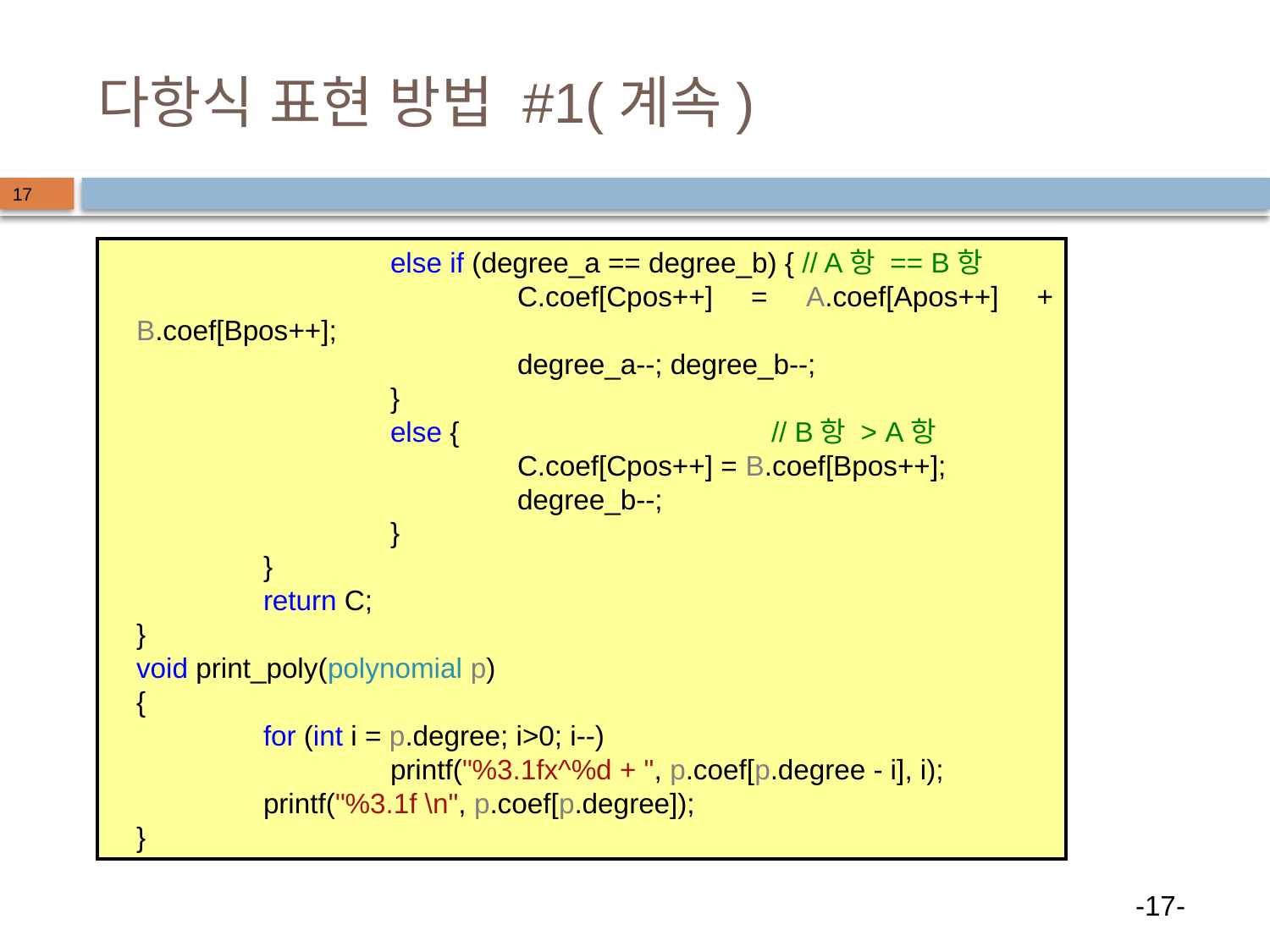

# 다항식 표현 방법 #1(계속)
17
		else if (degree_a == degree_b) { // A항 == B항
			C.coef[Cpos++] = A.coef[Apos++] + B.coef[Bpos++];
			degree_a--; degree_b--;
		}
		else {			// B항 > A항
			C.coef[Cpos++] = B.coef[Bpos++];
			degree_b--;
		}
	}
	return C;
}
void print_poly(polynomial p)
{
	for (int i = p.degree; i>0; i--)
		printf("%3.1fx^%d + ", p.coef[p.degree - i], i);
	printf("%3.1f \n", p.coef[p.degree]);
}